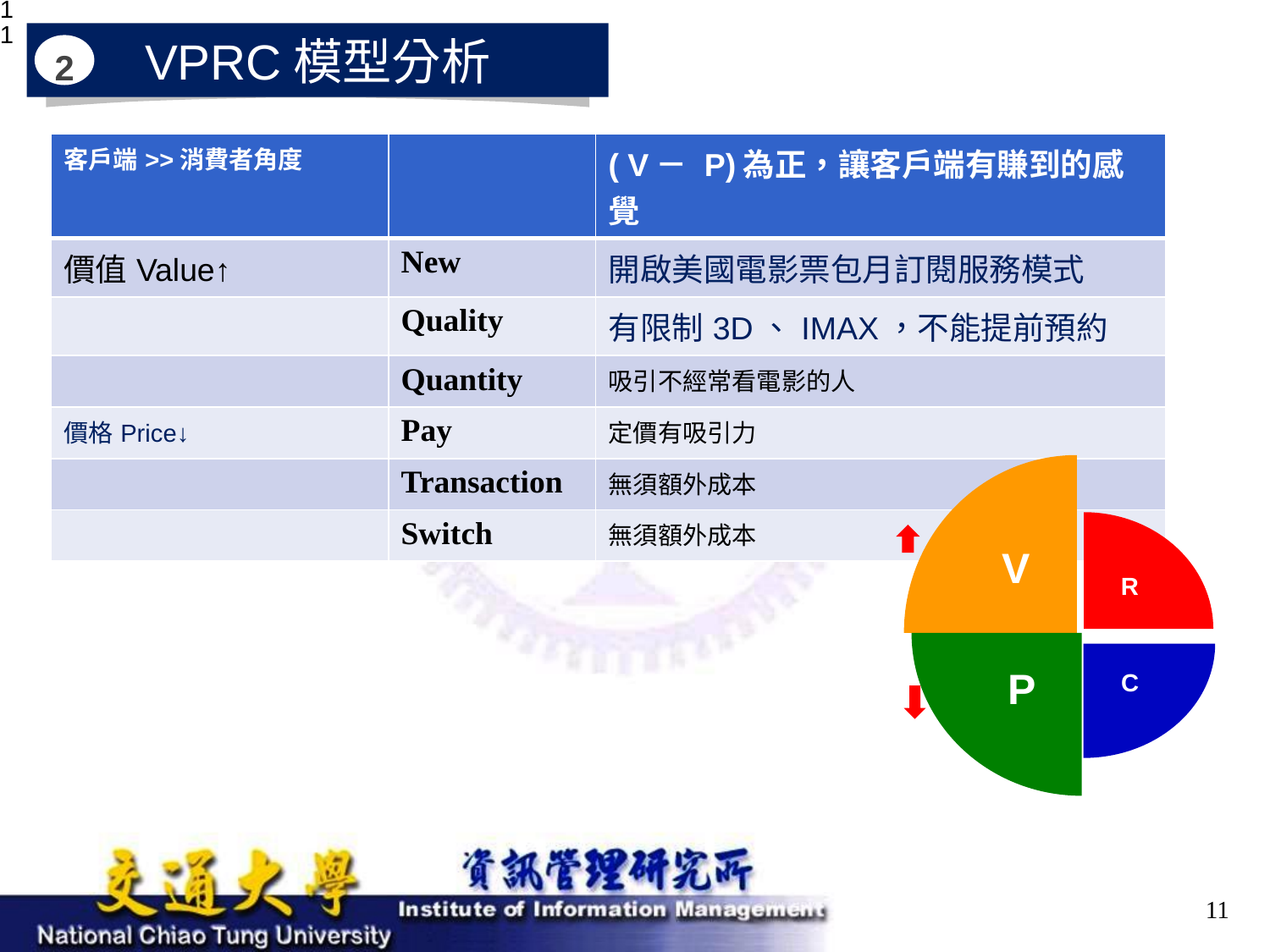

11
VPRC模型分析
2

| 客戶端>>消費者角度 |  | ( V－ P)為正，讓客戶端有賺到的感覺 |
| --- | --- | --- |
| 價值Value↑ | New | 開啟美國電影票包月訂閱服務模式 |
|  | Quality | 有限制3D、IMAX，不能提前預約 |
|  | Quantity | 吸引不經常看電影的人 |
| 價格Price↓ | Pay | 定價有吸引力 |
|  | Transaction | 無須額外成本 |
|  | Switch | 無須額外成本 |
V
R

P
C

11